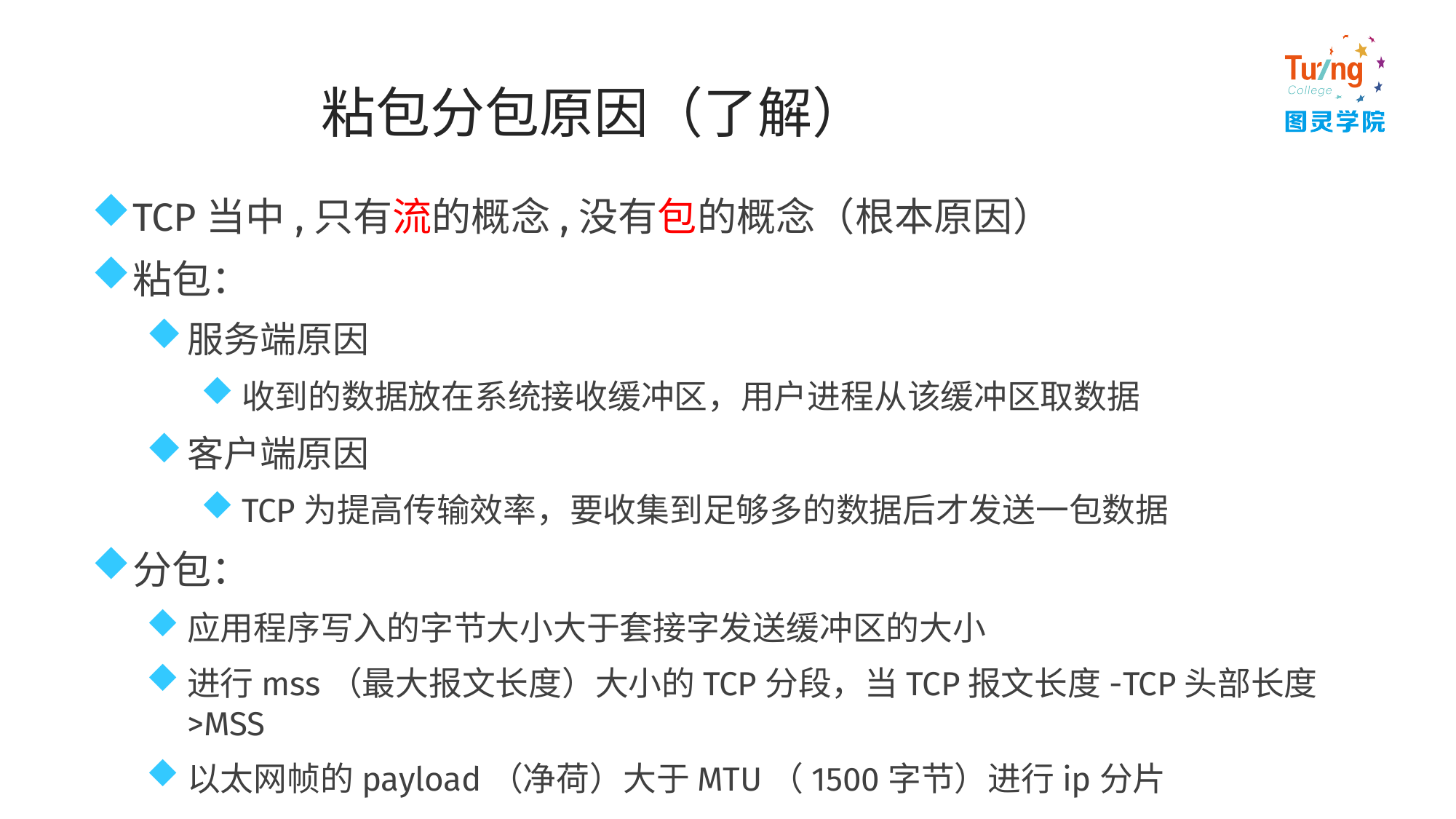

# 粘包分包原因（了解）
TCP当中,只有流的概念,没有包的概念（根本原因）
粘包：
服务端原因
收到的数据放在系统接收缓冲区，用户进程从该缓冲区取数据
客户端原因
TCP为提高传输效率，要收集到足够多的数据后才发送一包数据
分包：
应用程序写入的字节大小大于套接字发送缓冲区的大小
进行mss（最大报文长度）大小的TCP分段，当TCP报文长度-TCP头部长度>MSS
以太网帧的payload（净荷）大于MTU（1500字节）进行ip分片